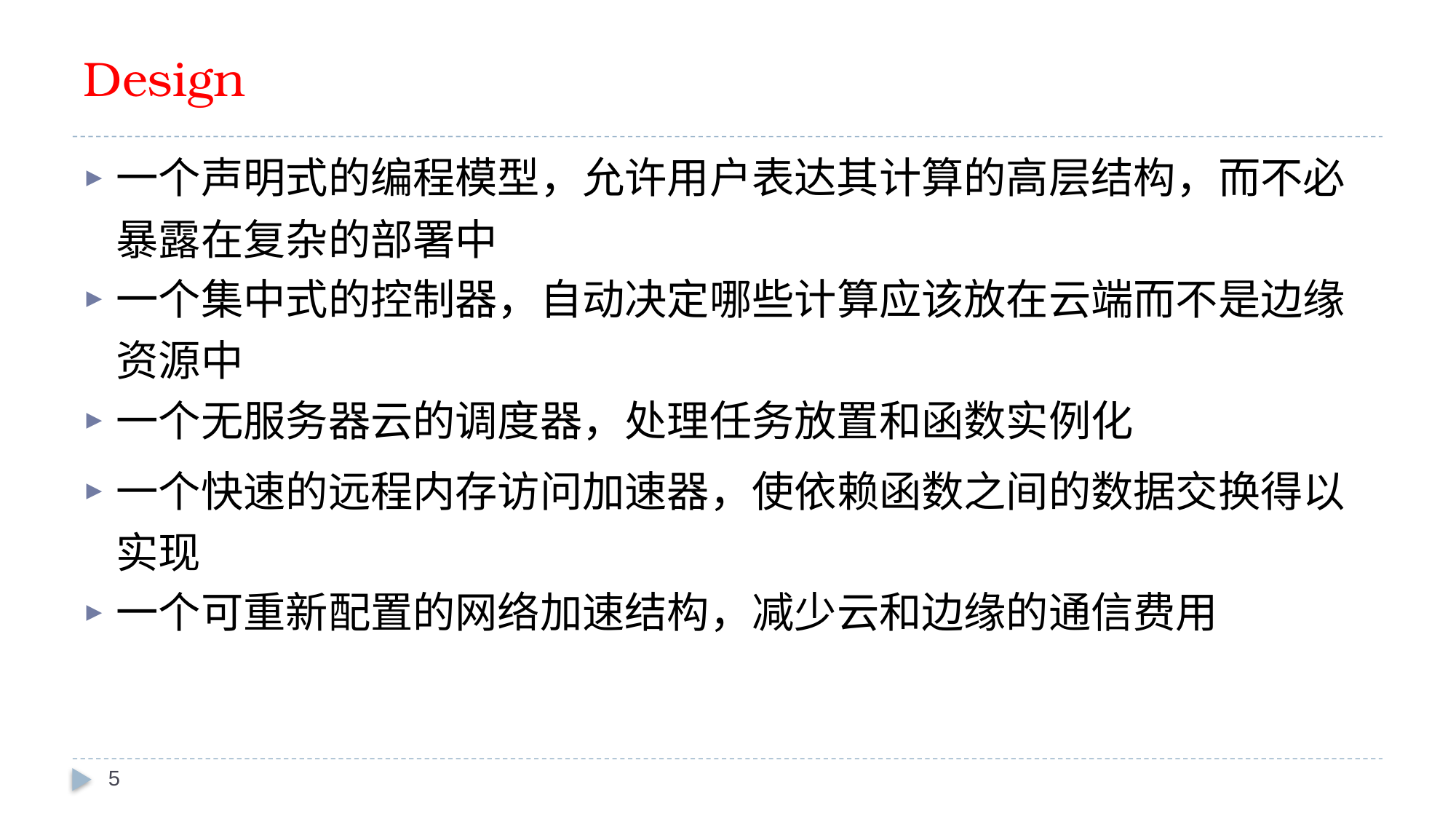

# Design
一个声明式的编程模型，允许用户表达其计算的高层结构，而不必暴露在复杂的部署中
一个集中式的控制器，自动决定哪些计算应该放在云端而不是边缘资源中
一个无服务器云的调度器，处理任务放置和函数实例化
一个快速的远程内存访问加速器，使依赖函数之间的数据交换得以实现
一个可重新配置的网络加速结构，减少云和边缘的通信费用
5